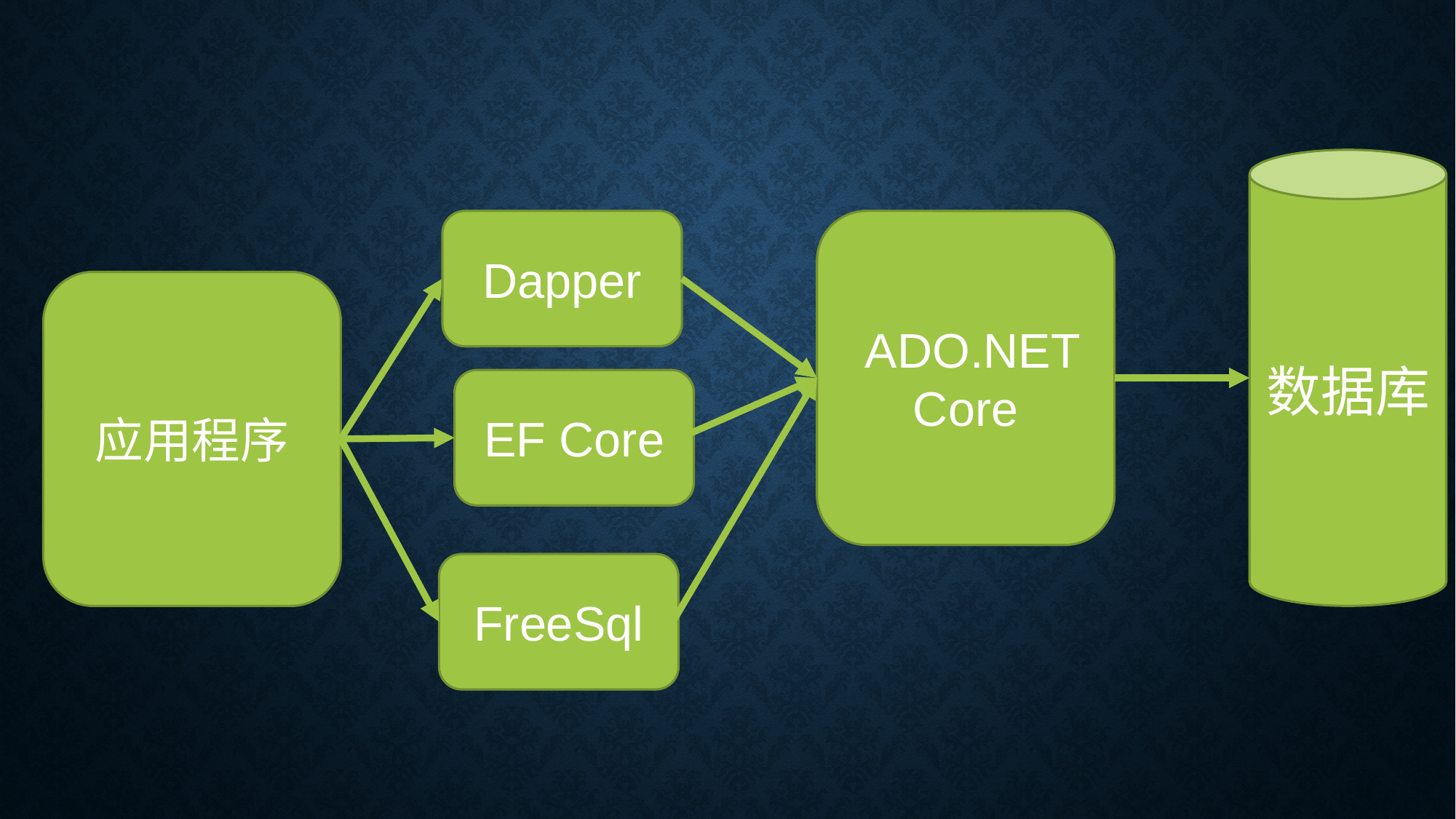

数据库
Dapper
 ADO.NET Core
应用程序
EF Core
FreeSql